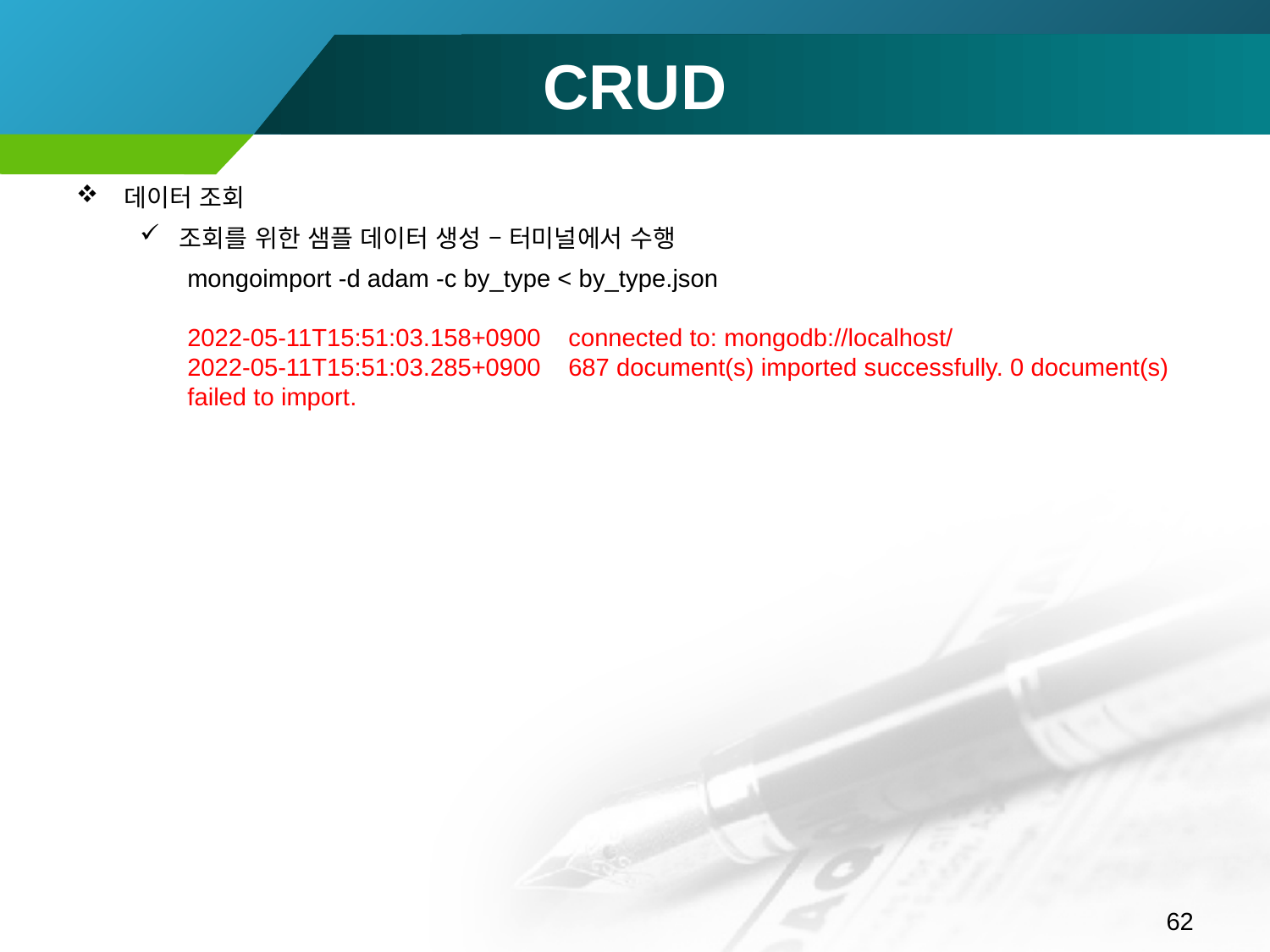

# CRUD
데이터 조회
조회를 위한 샘플 데이터 생성 – 터미널에서 수행
mongoimport -d adam -c by_type < by_type.json

2022-05-11T15:51:03.158+0900	connected to: mongodb://localhost/
2022-05-11T15:51:03.285+0900	687 document(s) imported successfully. 0 document(s) failed to import.

62